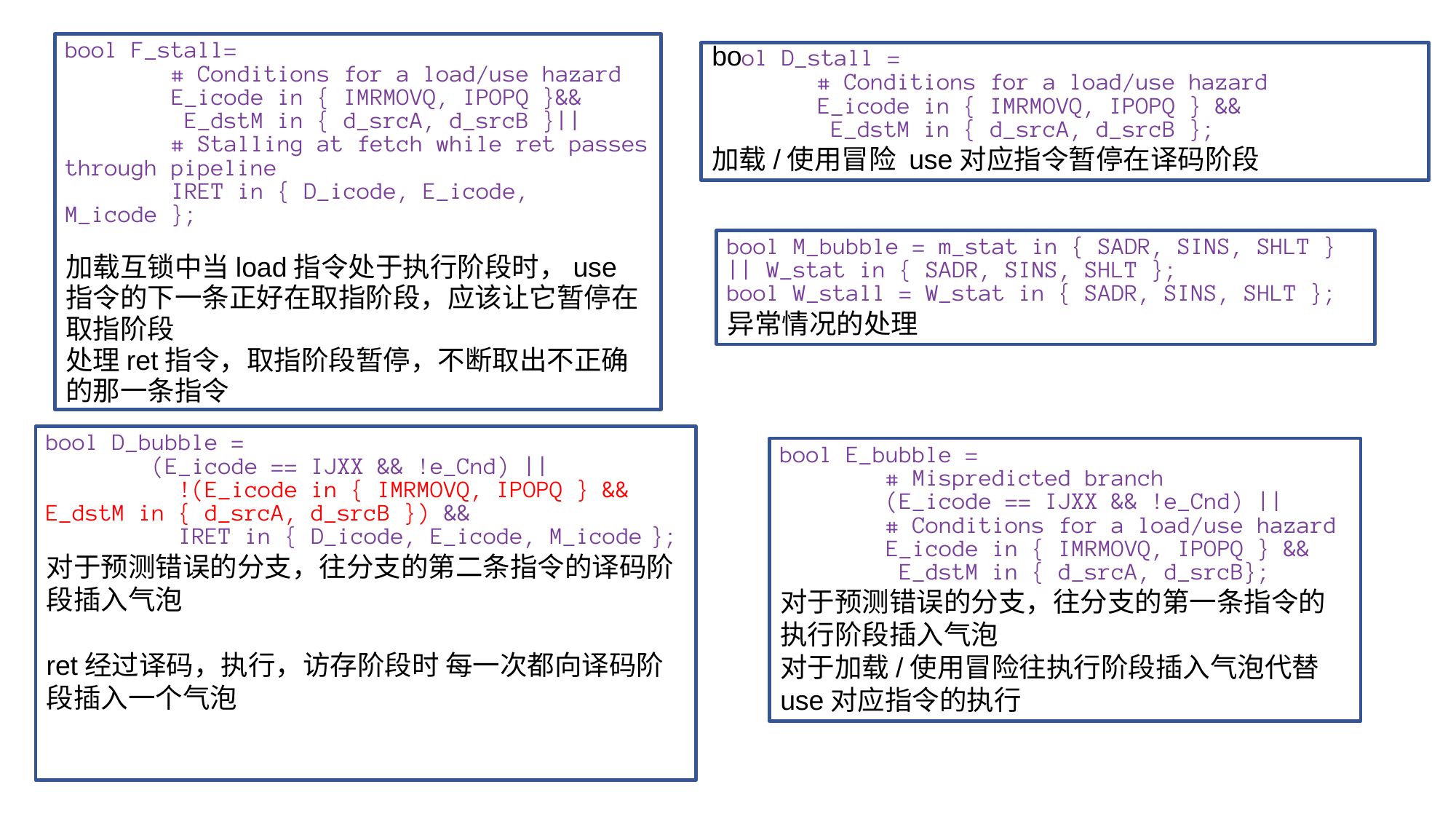

bool F_stall=
        # Conditions for a load/use hazard
        E_icode in { IMRMOVQ, IPOPQ }&&
         E_dstM in { d_srcA, d_srcB }||
        # Stalling at fetch while ret passes through pipeline
        IRET in { D_icode, E_icode, M_icode };

加载互锁中当load指令处于执行阶段时，use指令的下一条正好在取指阶段，应该让它暂停在取指阶段
处理ret指令，取指阶段暂停，不断取出不正确的那一条指令
bool D_stall =
        # Conditions for a load/use hazard
        E_icode in { IMRMOVQ, IPOPQ } &&
         E_dstM in { d_srcA, d_srcB };
加载/使用冒险 use对应指令暂停在译码阶段
bool M_bubble = m_stat in { SADR, SINS, SHLT } || W_stat in { SADR, SINS, SHLT };
bool W_stall = W_stat in { SADR, SINS, SHLT };
异常情况的处理
bool D_bubble =
        (E_icode == IJXX && !e_Cnd) ||
          !(E_icode in { IMRMOVQ, IPOPQ } && E_dstM in { d_srcA, d_srcB }) &&
          IRET in { D_icode, E_icode, M_icode };
对于预测错误的分支，往分支的第二条指令的译码阶段插入气泡

ret经过译码，执行，访存阶段时 每一次都向译码阶段插入一个气泡

bool E_bubble =
        # Mispredicted branch
        (E_icode == IJXX && !e_Cnd) ||
        # Conditions for a load/use hazard
        E_icode in { IMRMOVQ, IPOPQ } &&
         E_dstM in { d_srcA, d_srcB};
对于预测错误的分支，往分支的第一条指令的执行阶段插入气泡
对于加载/使用冒险往执行阶段插入气泡代替use对应指令的执行